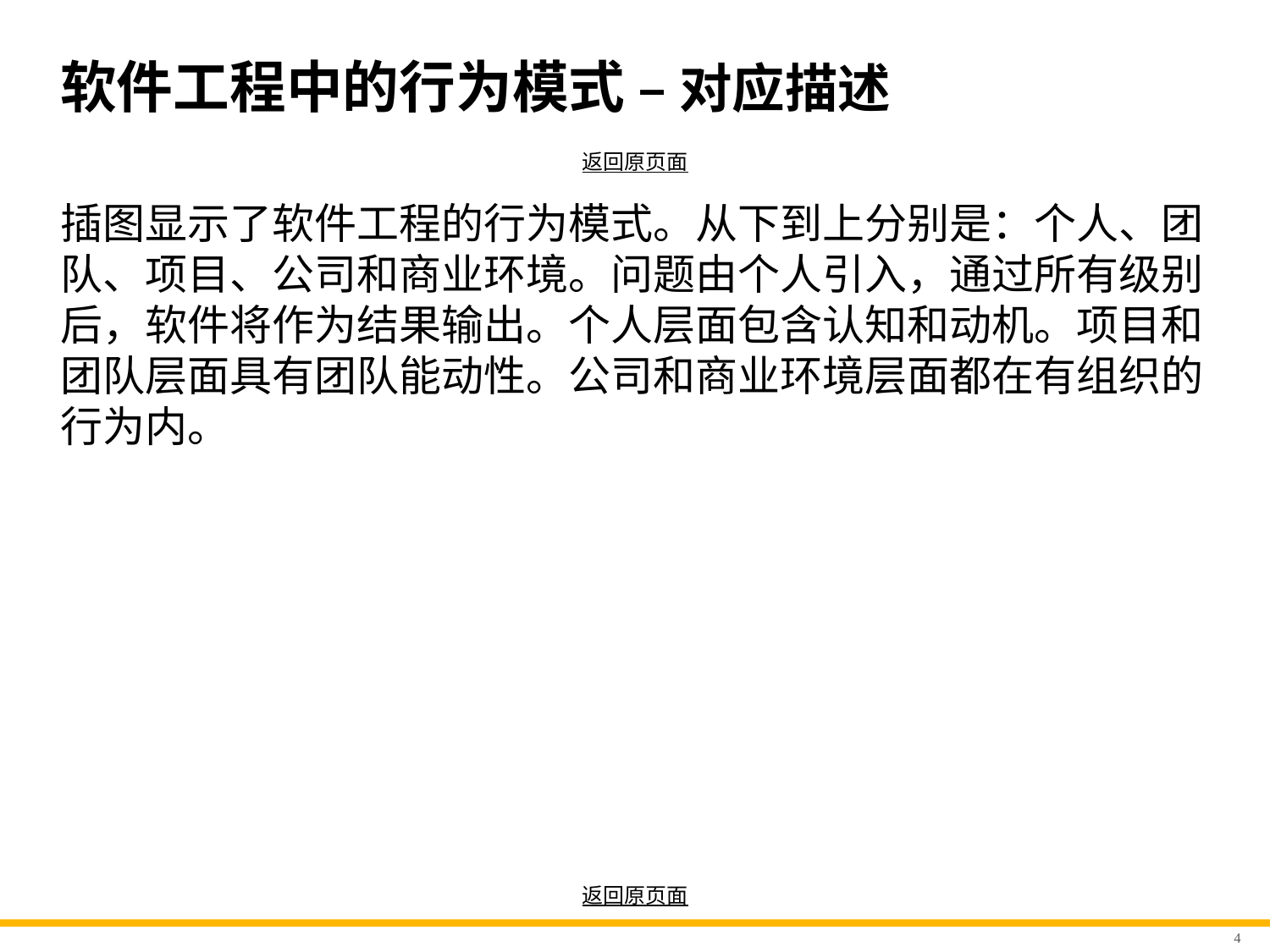

# 软件工程中的行为模式 – 对应描述
返回原页面
插图显示了软件工程的行为模式。从下到上分别是：个人、团队、项目、公司和商业环境。问题由个人引入，通过所有级别后，软件将作为结果输出。个人层面包含认知和动机。项目和团队层面具有团队能动性。公司和商业环境层面都在有组织的行为内。
返回原页面
4